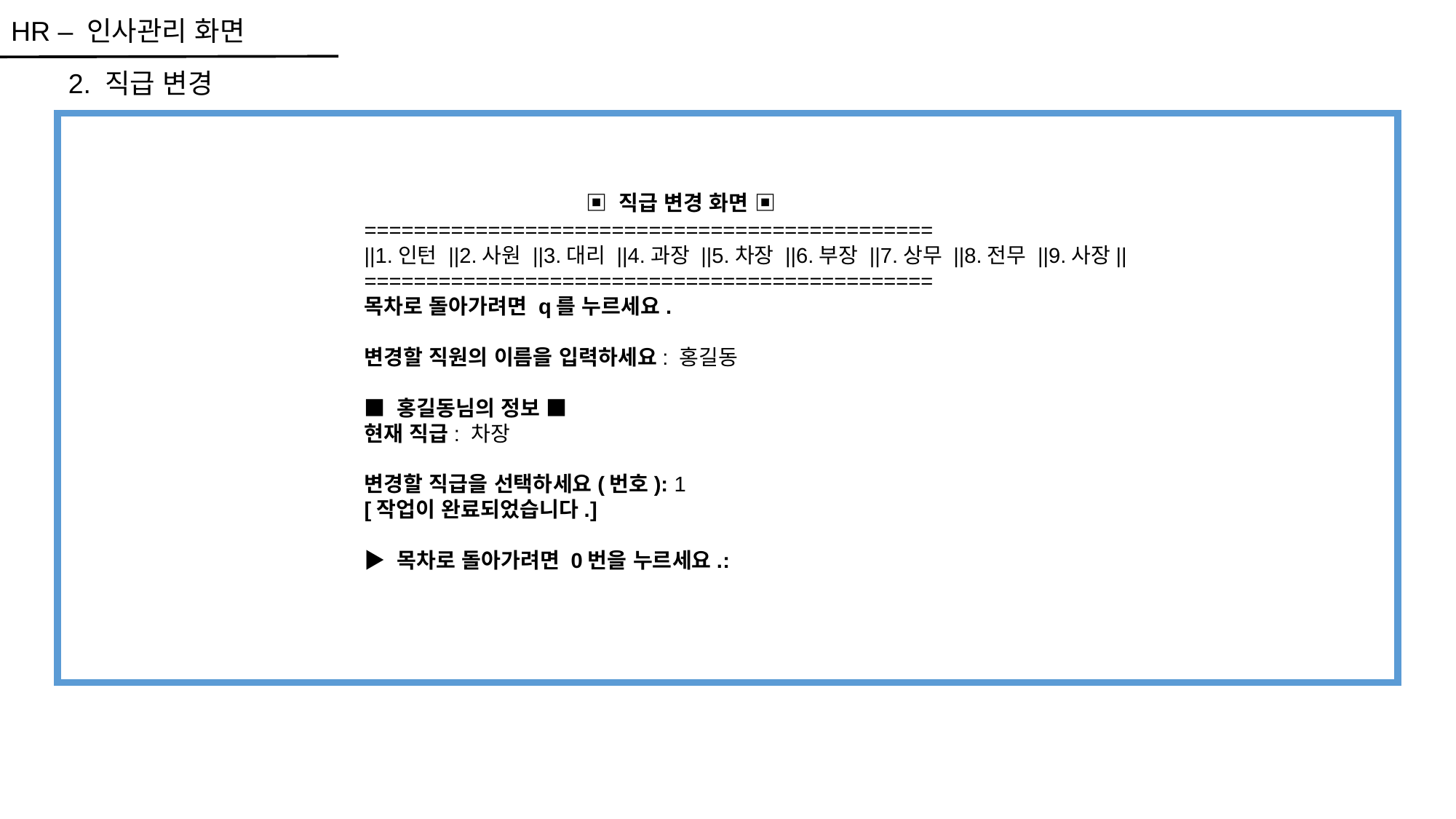

HR – 인사관리 화면
2. 직급 변경

                                  ▣ 직급 변경 화면 ▣
==============================================
||1.인턴 ||2.사원 ||3.대리 ||4.과장 ||5.차장 ||6.부장 ||7.상무 ||8.전무 ||9.사장||
==============================================
목차로 돌아가려면 q를 누르세요.

변경할 직원의 이름을 입력하세요: 홍길동

■ 홍길동님의 정보 ■
현재 직급: 차장

변경할 직급을 선택하세요(번호): 1
[작업이 완료되었습니다.]

▶ 목차로 돌아가려면 0번을 누르세요.: